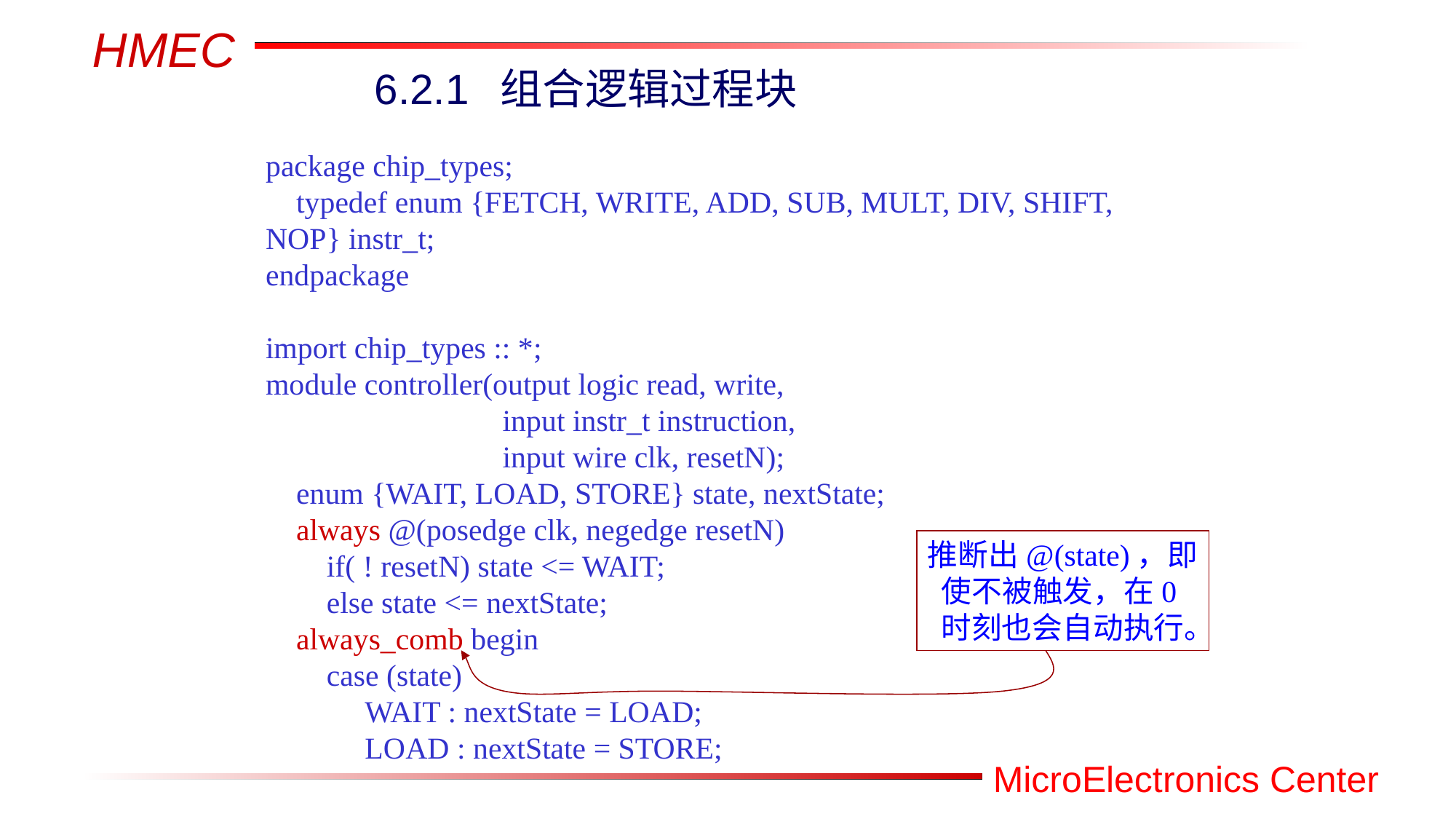

6.2.1  组合逻辑过程块
package chip_types;
    typedef enum {FETCH, WRITE, ADD, SUB, MULT, DIV, SHIFT, NOP} instr_t;
endpackage

import chip_types :: *;
module controller(output logic read, write,
                               input instr_t instruction,
                               input wire clk, resetN);
    enum {WAIT, LOAD, STORE} state, nextState;
    always @(posedge clk, negedge resetN)
        if( ! resetN) state <= WAIT;
        else state <= nextState;
    always_comb begin
        case (state)
             WAIT : nextState = LOAD;
             LOAD : nextState = STORE;
推断出@(state)，即使不被触发，在0时刻也会自动执行。